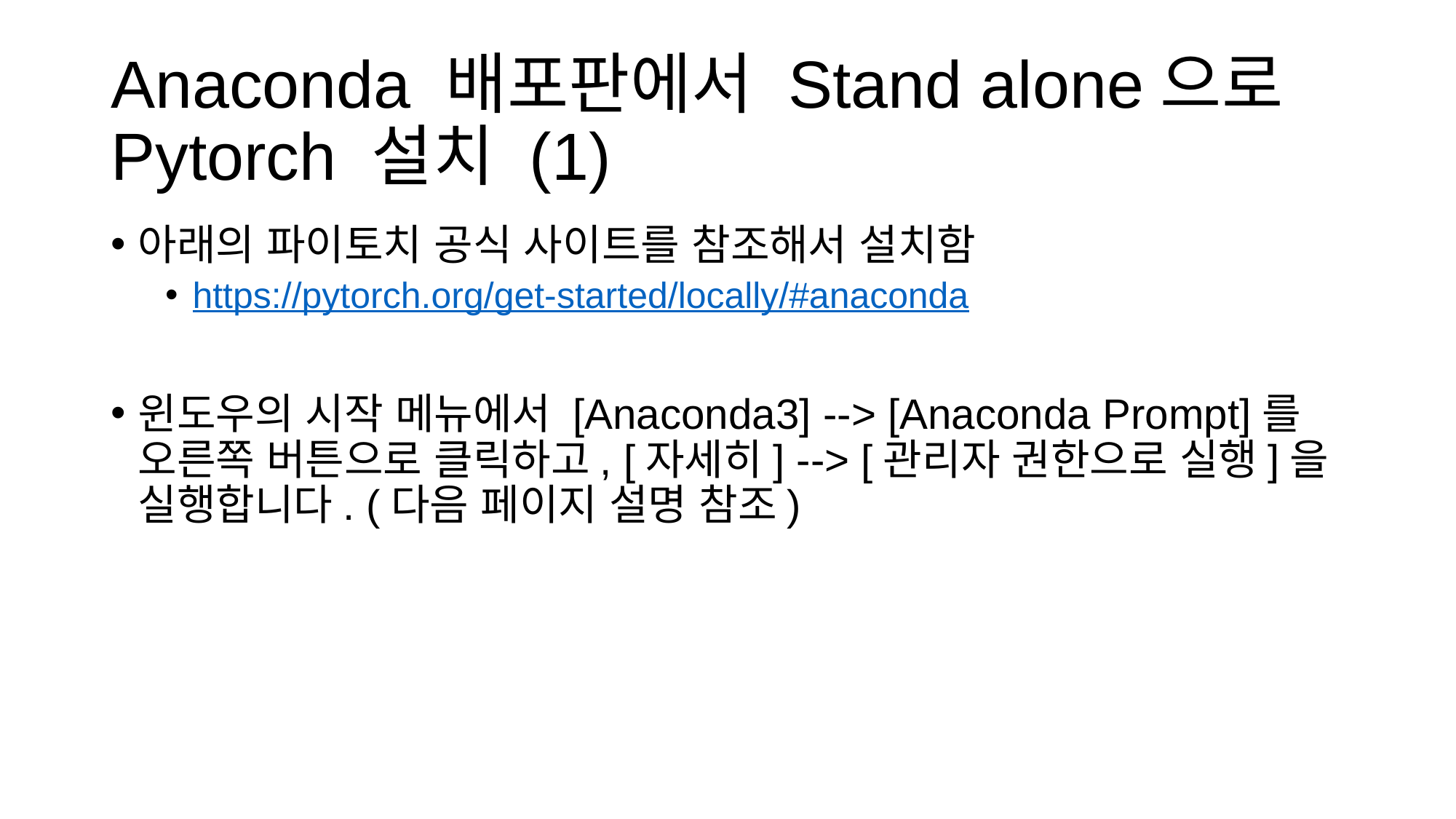

Anaconda 배포판에서 Stand alone으로 Pytorch 설치 (1)
아래의 파이토치 공식 사이트를 참조해서 설치함
https://pytorch.org/get-started/locally/#anaconda

윈도우의 시작 메뉴에서 [Anaconda3] --> [Anaconda Prompt]를 오른쪽 버튼으로 클릭하고, [자세히] --> [관리자 권한으로 실행]을 실행합니다. (다음 페이지 설명 참조)